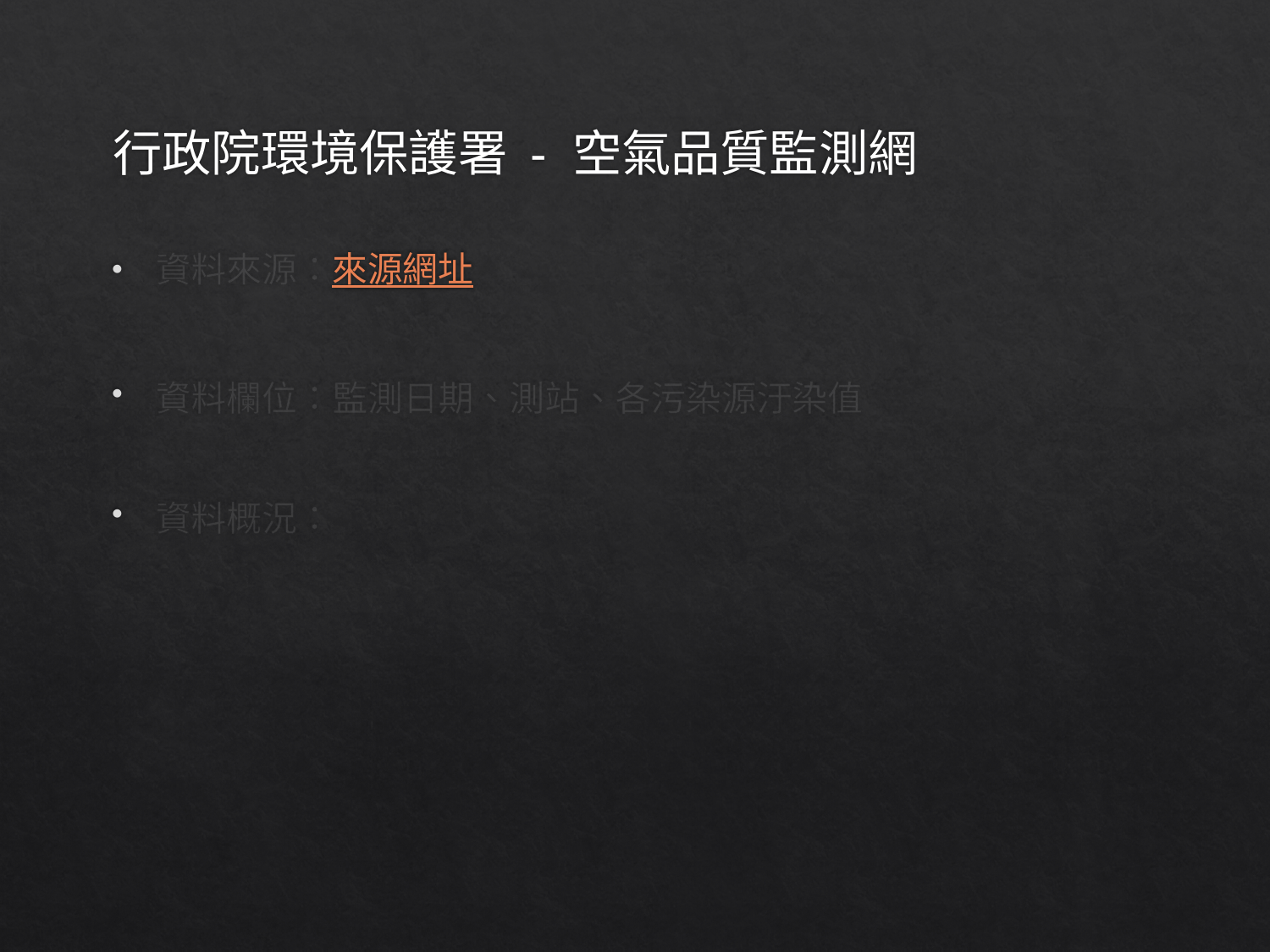

行政院環境保護署 - 空氣品質監測網
資料來源：來源網址

資料欄位：監測日期、測站、各污染源汙染值

資料概況：